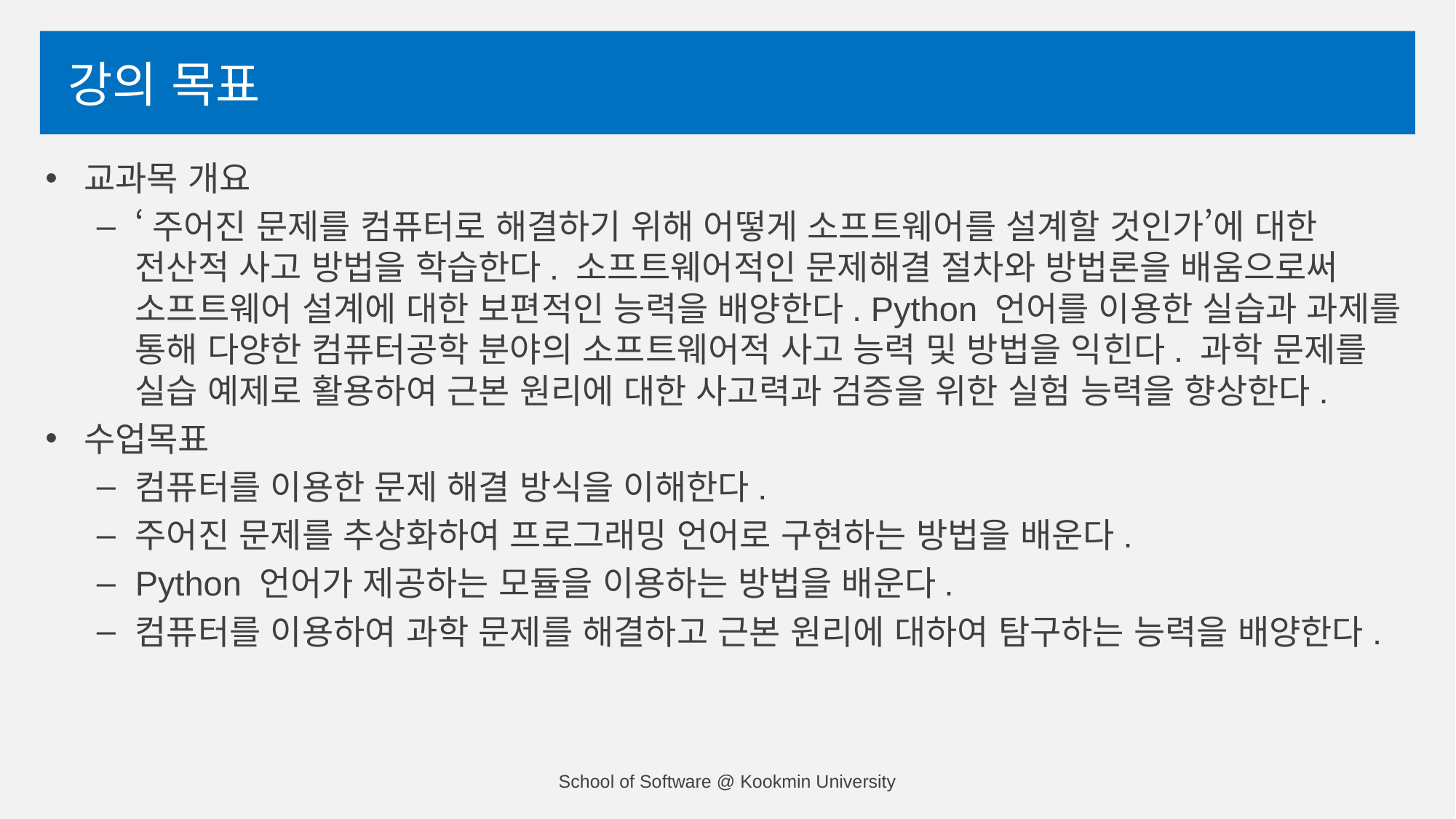

# 강의 목표
교과목 개요
‘주어진 문제를 컴퓨터로 해결하기 위해 어떻게 소프트웨어를 설계할 것인가’에 대한 전산적 사고 방법을 학습한다. 소프트웨어적인 문제해결 절차와 방법론을 배움으로써 소프트웨어 설계에 대한 보편적인 능력을 배양한다. Python 언어를 이용한 실습과 과제를 통해 다양한 컴퓨터공학 분야의 소프트웨어적 사고 능력 및 방법을 익힌다. 과학 문제를 실습 예제로 활용하여 근본 원리에 대한 사고력과 검증을 위한 실험 능력을 향상한다.
수업목표
컴퓨터를 이용한 문제 해결 방식을 이해한다.
주어진 문제를 추상화하여 프로그래밍 언어로 구현하는 방법을 배운다.
Python 언어가 제공하는 모듈을 이용하는 방법을 배운다.
컴퓨터를 이용하여 과학 문제를 해결하고 근본 원리에 대하여 탐구하는 능력을 배양한다.

School of Software @ Kookmin University